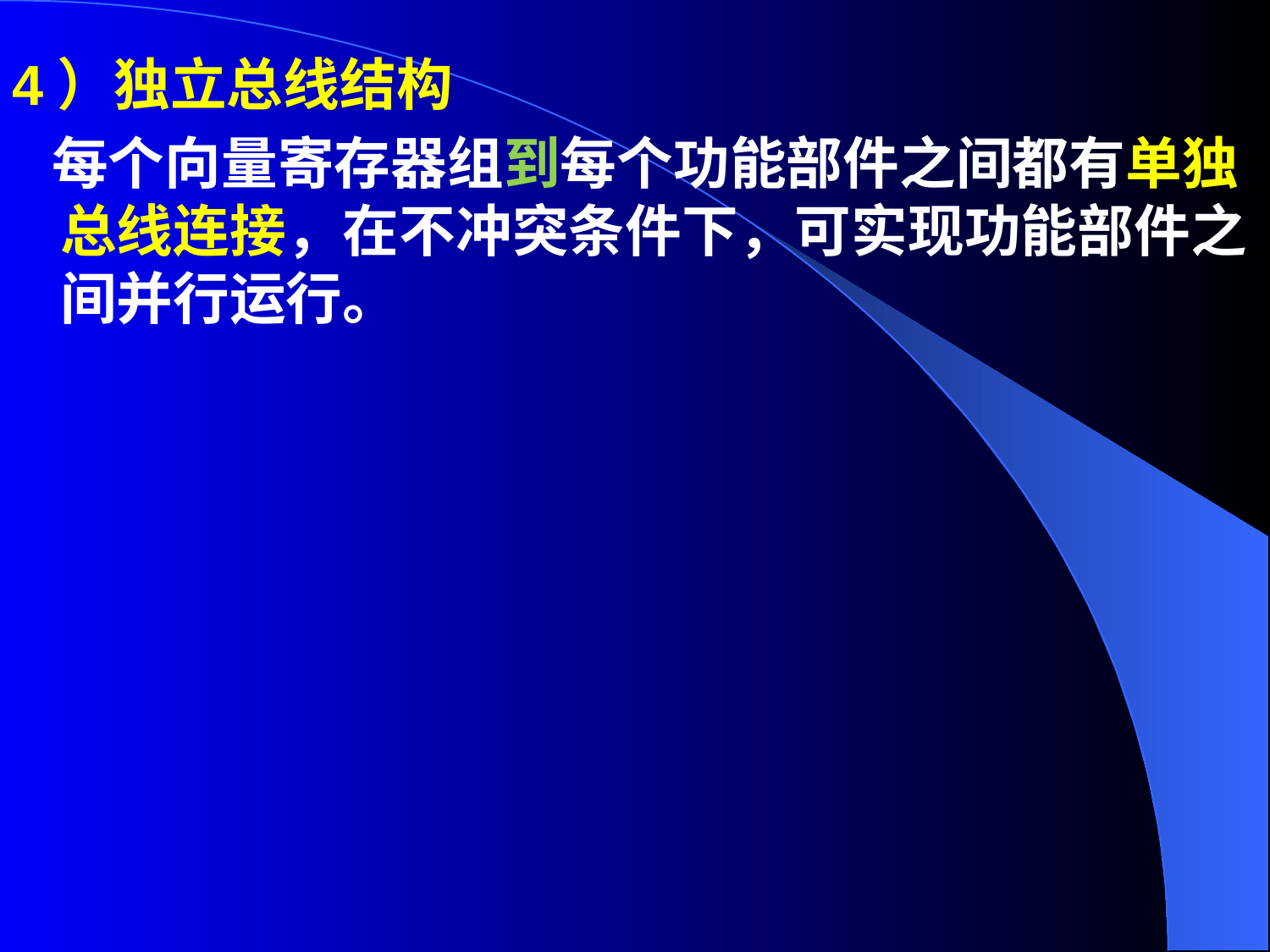

4）独立总线结构
  每个向量寄存器组到每个功能部件之间都有单独总线连接，在不冲突条件下，可实现功能部件之间并行运行。
30